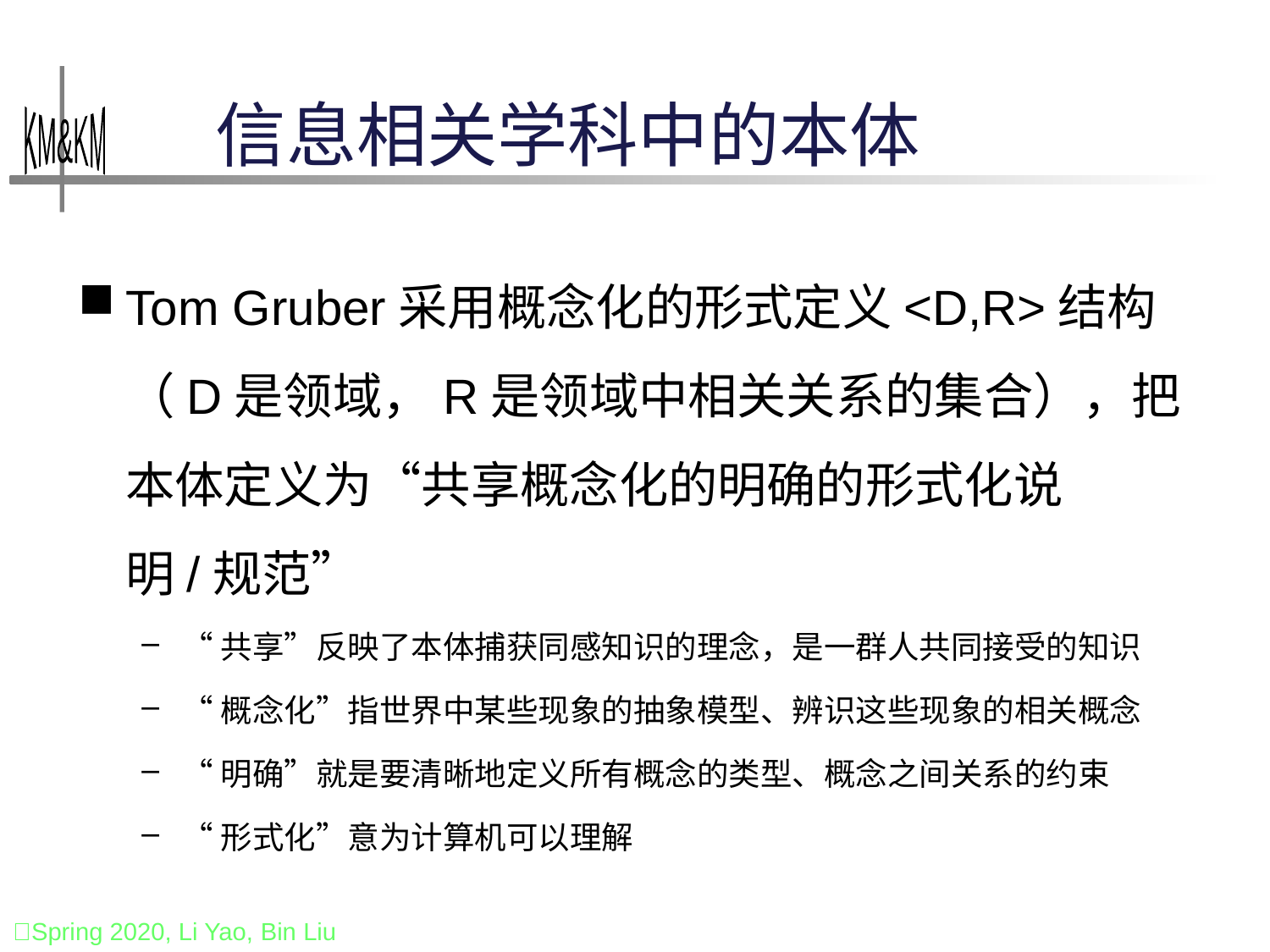

# 信息相关学科中的本体
Tom Gruber采用概念化的形式定义<D,R>结构（D是领域，R是领域中相关关系的集合），把本体定义为“共享概念化的明确的形式化说明/规范”
“共享”反映了本体捕获同感知识的理念，是一群人共同接受的知识
“概念化”指世界中某些现象的抽象模型、辨识这些现象的相关概念
“明确”就是要清晰地定义所有概念的类型、概念之间关系的约束
“形式化”意为计算机可以理解